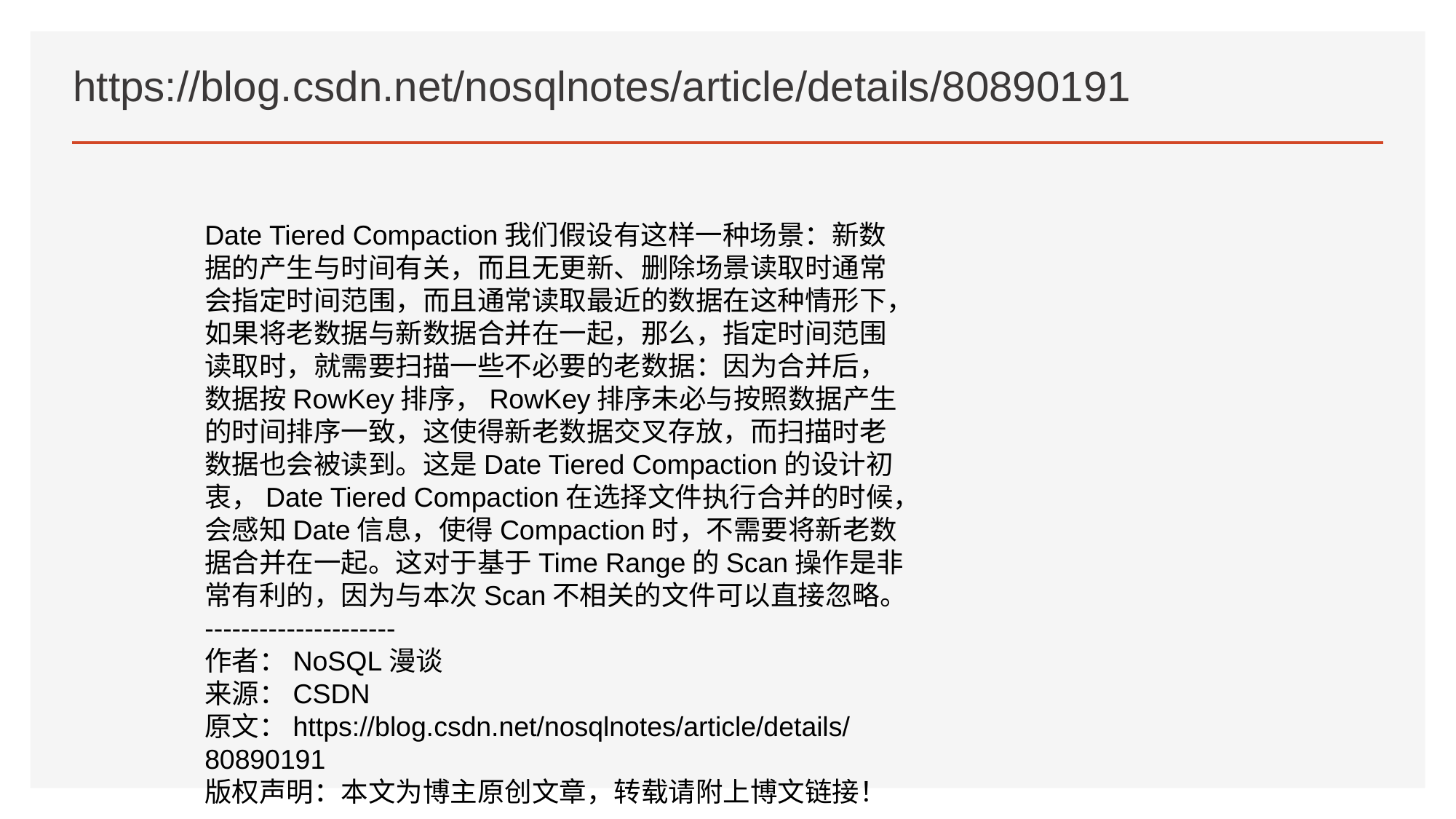

# https://blog.csdn.net/nosqlnotes/article/details/80890191
Date Tiered Compaction我们假设有这样一种场景：新数据的产生与时间有关，而且无更新、删除场景读取时通常会指定时间范围，而且通常读取最近的数据在这种情形下，如果将老数据与新数据合并在一起，那么，指定时间范围读取时，就需要扫描一些不必要的老数据：因为合并后，数据按RowKey排序，RowKey排序未必与按照数据产生的时间排序一致，这使得新老数据交叉存放，而扫描时老数据也会被读到。这是Date Tiered Compaction的设计初衷，Date Tiered Compaction在选择文件执行合并的时候，会感知Date信息，使得Compaction时，不需要将新老数据合并在一起。这对于基于Time Range的Scan操作是非常有利的，因为与本次Scan不相关的文件可以直接忽略。
---------------------
作者：NoSQL漫谈
来源：CSDN
原文：https://blog.csdn.net/nosqlnotes/article/details/80890191
版权声明：本文为博主原创文章，转载请附上博文链接！